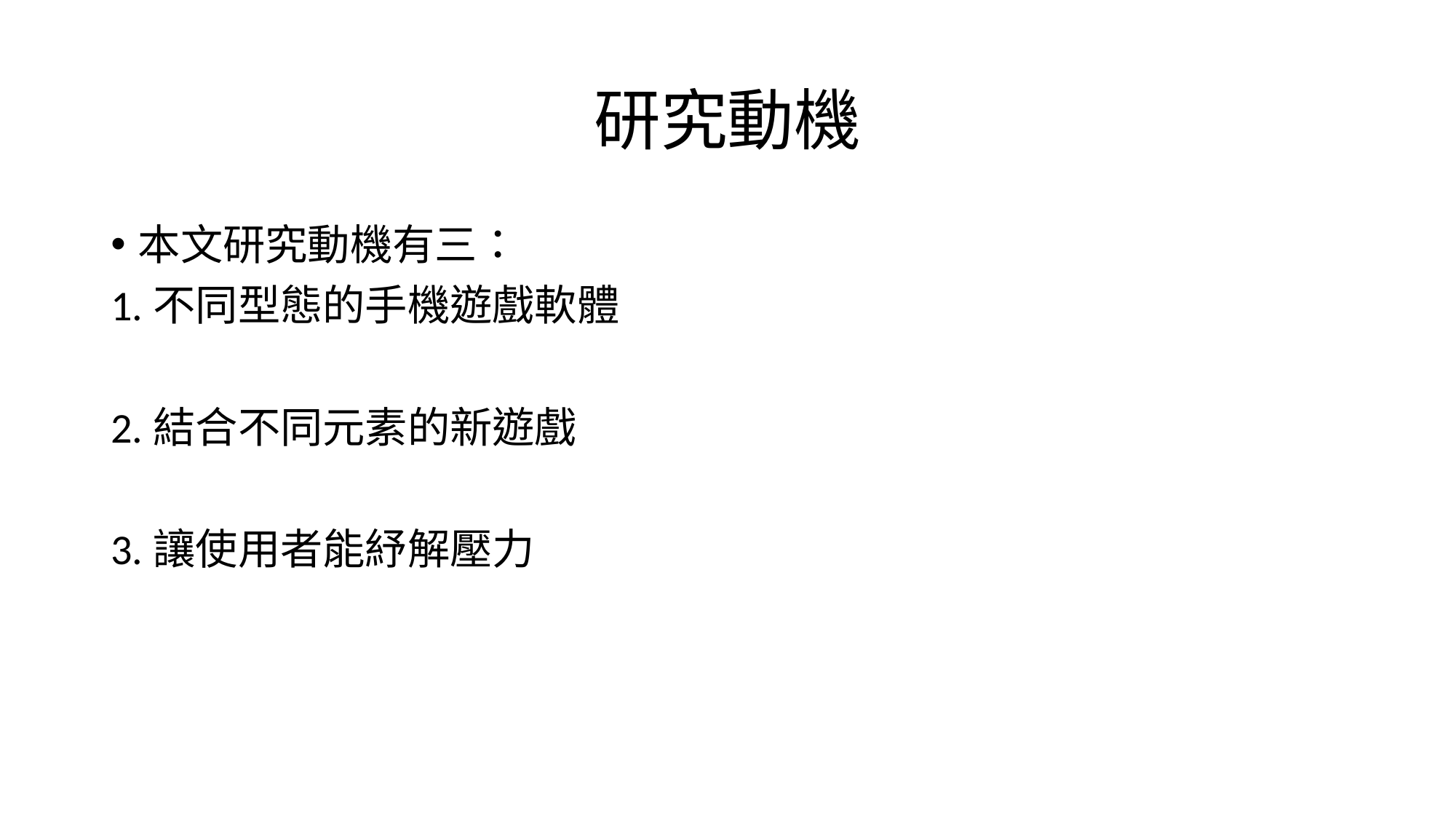

# 研究動機
本文研究動機有三：
1.不同型態的手機遊戲軟體

2.結合不同元素的新遊戲

3.讓使用者能紓解壓力